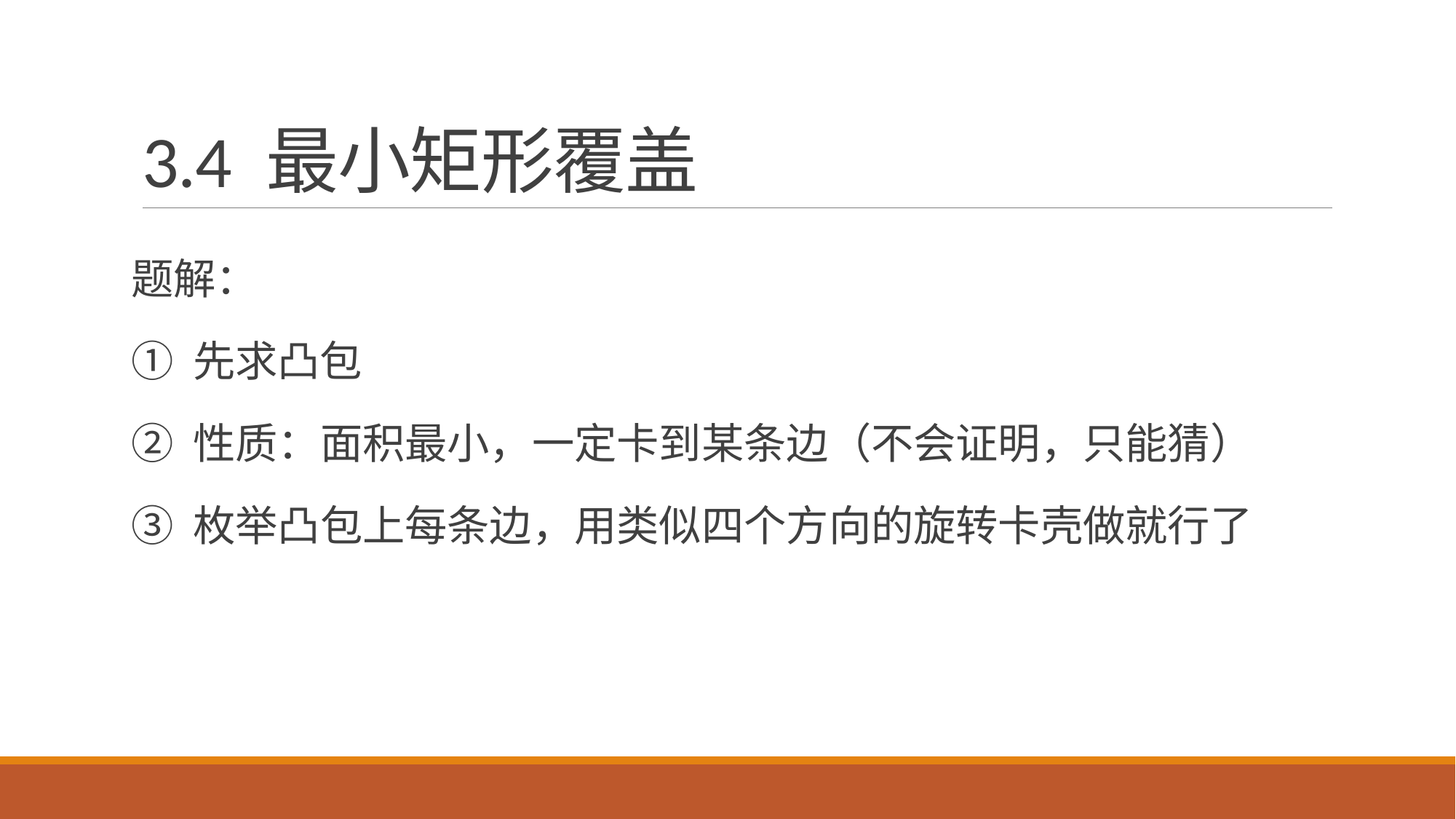

# 3.4 最小矩形覆盖
题解：
① 先求凸包
② 性质：面积最小，一定卡到某条边（不会证明，只能猜）
③ 枚举凸包上每条边，用类似四个方向的旋转卡壳做就行了